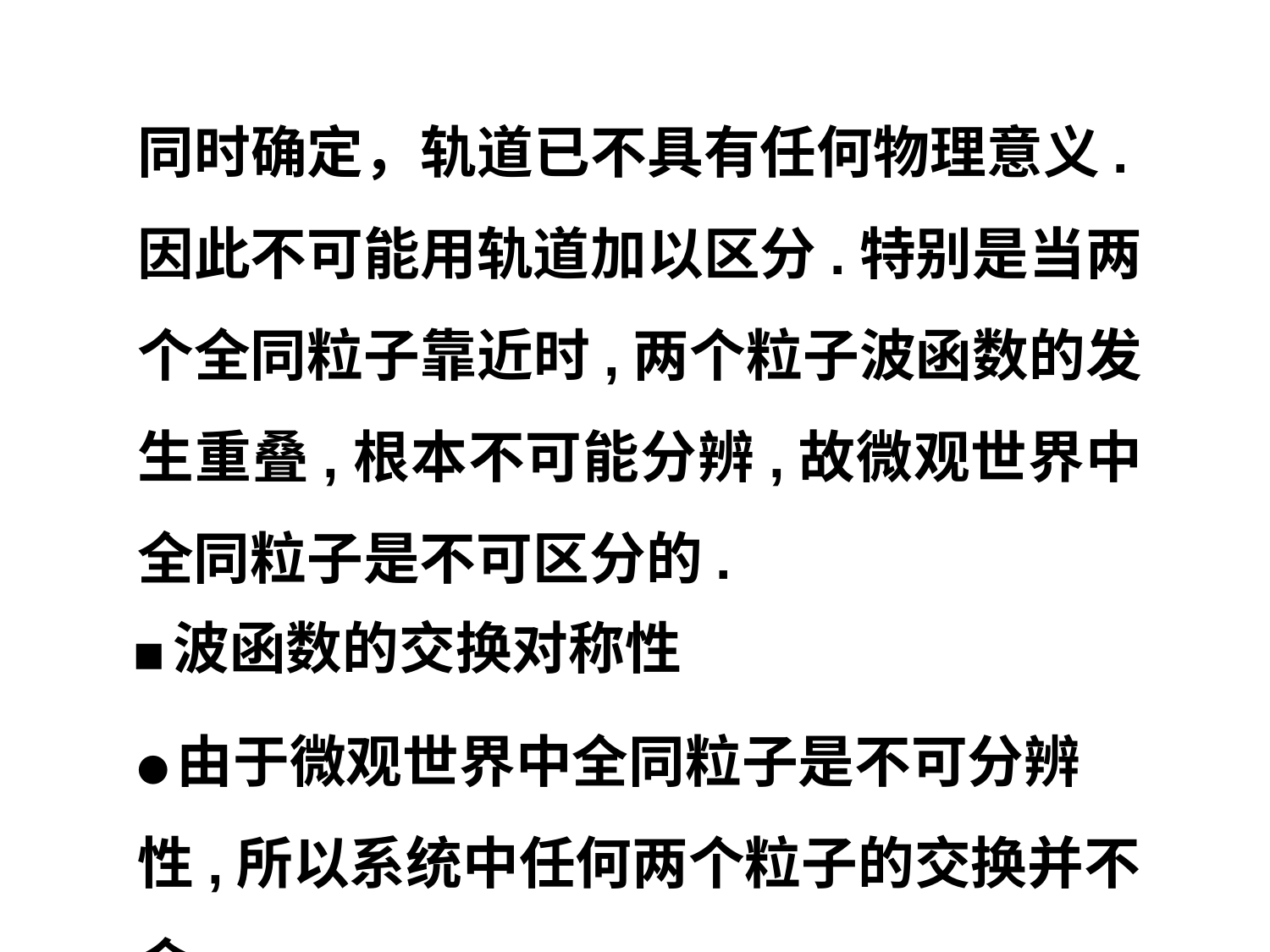

同时确定，轨道已不具有任何物理意义.因此不可能用轨道加以区分.特别是当两个全同粒子靠近时,两个粒子波函数的发生重叠,根本不可能分辨,故微观世界中全同粒子是不可区分的.
■波函数的交换对称性
●由于微观世界中全同粒子是不可分辨性,所以系统中任何两个粒子的交换并不会